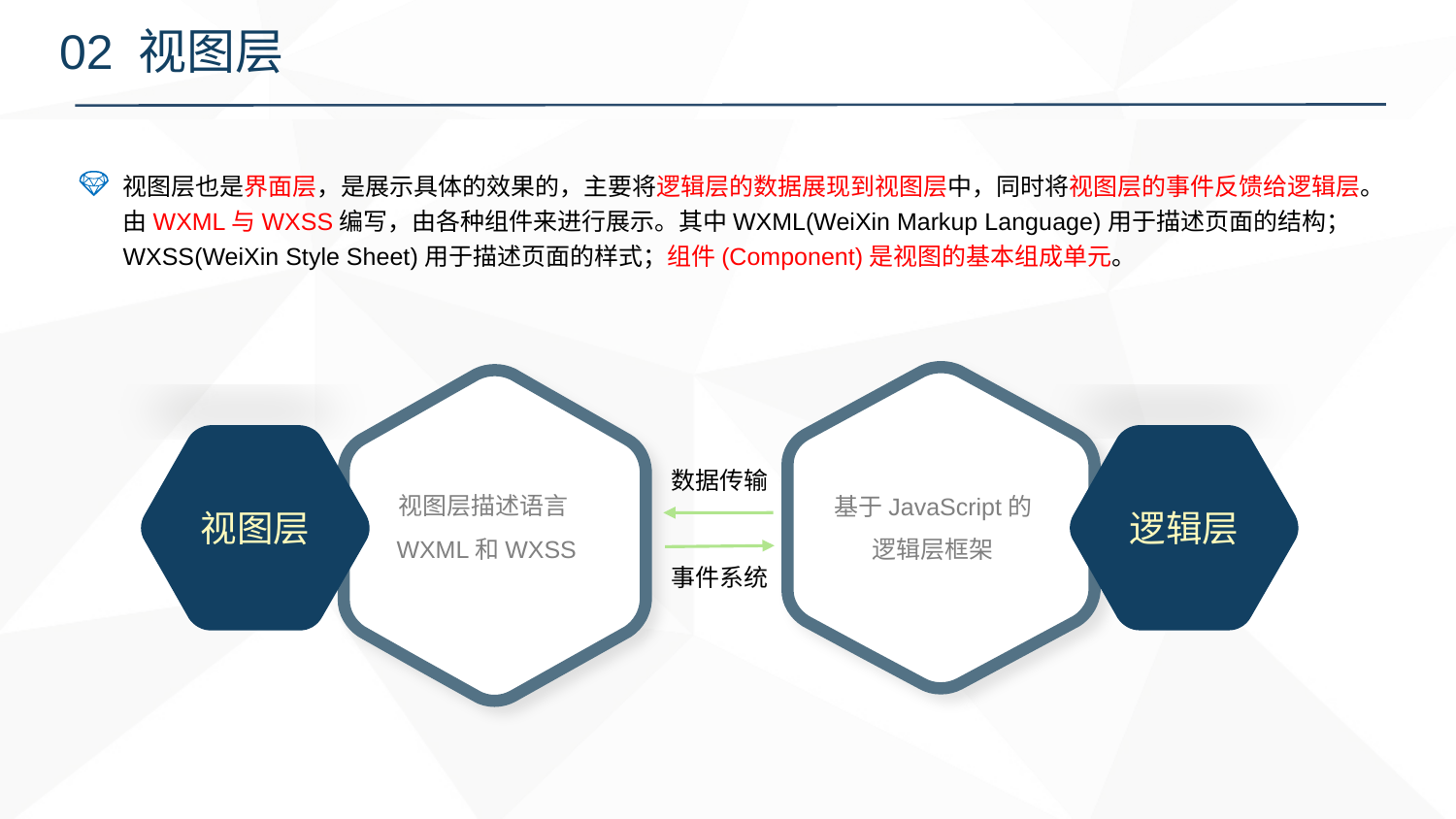

# 02 视图层
视图层也是界面层，是展示具体的效果的，主要将逻辑层的数据展现到视图层中，同时将视图层的事件反馈给逻辑层。由WXML与WXSS编写，由各种组件来进行展示。其中WXML(WeiXin Markup Language)用于描述页面的结构；WXSS(WeiXin Style Sheet)用于描述页面的样式；组件(Component)是视图的基本组成单元。

逻辑层
视图层
数据传输
视图层描述语言WXML和WXSS
基于JavaScript的逻辑层框架

事件系统